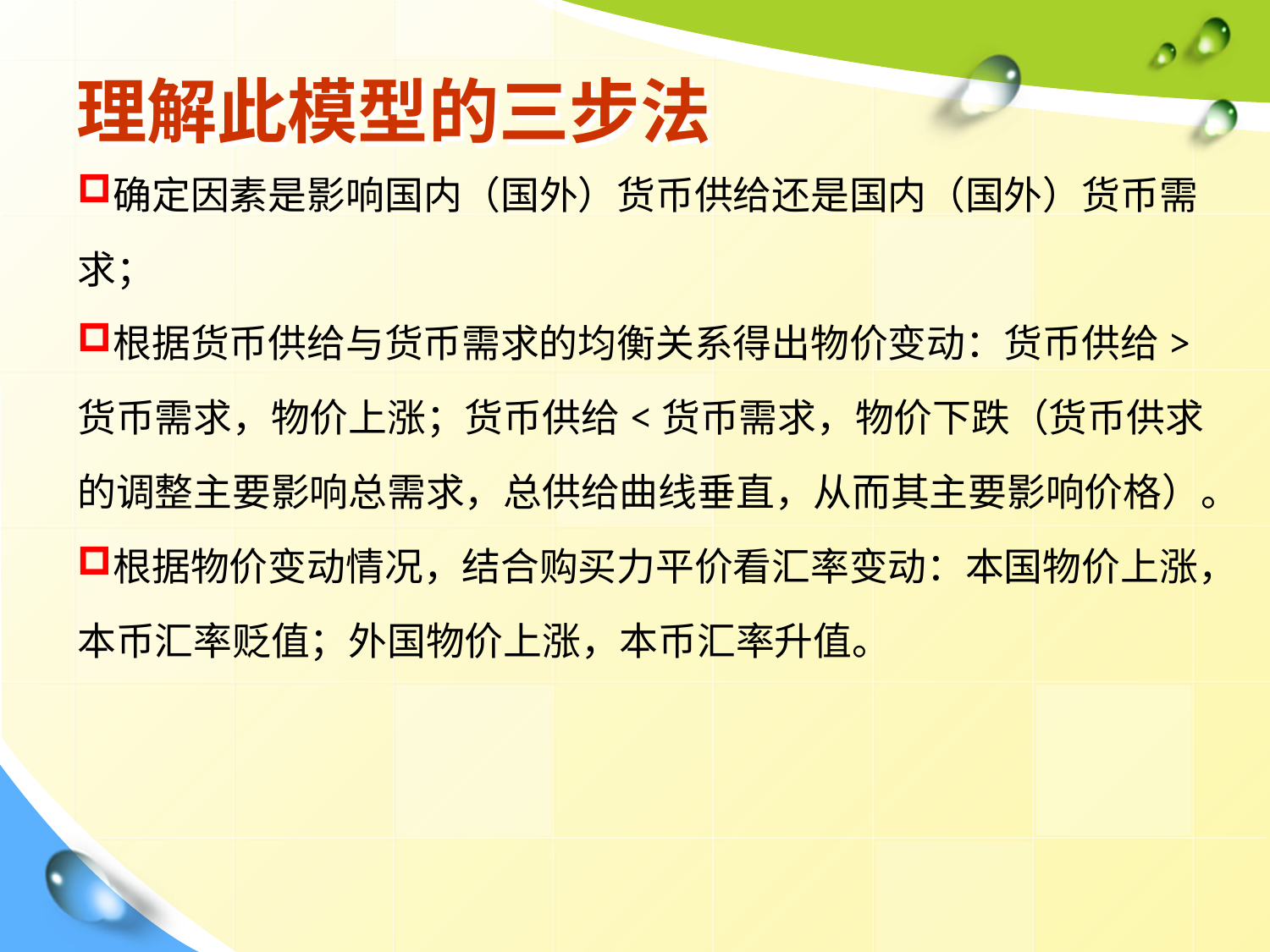

# 理解此模型的三步法
确定因素是影响国内（国外）货币供给还是国内（国外）货币需求；
根据货币供给与货币需求的均衡关系得出物价变动：货币供给>货币需求，物价上涨；货币供给<货币需求，物价下跌（货币供求的调整主要影响总需求，总供给曲线垂直，从而其主要影响价格）。
根据物价变动情况，结合购买力平价看汇率变动：本国物价上涨，本币汇率贬值；外国物价上涨，本币汇率升值。